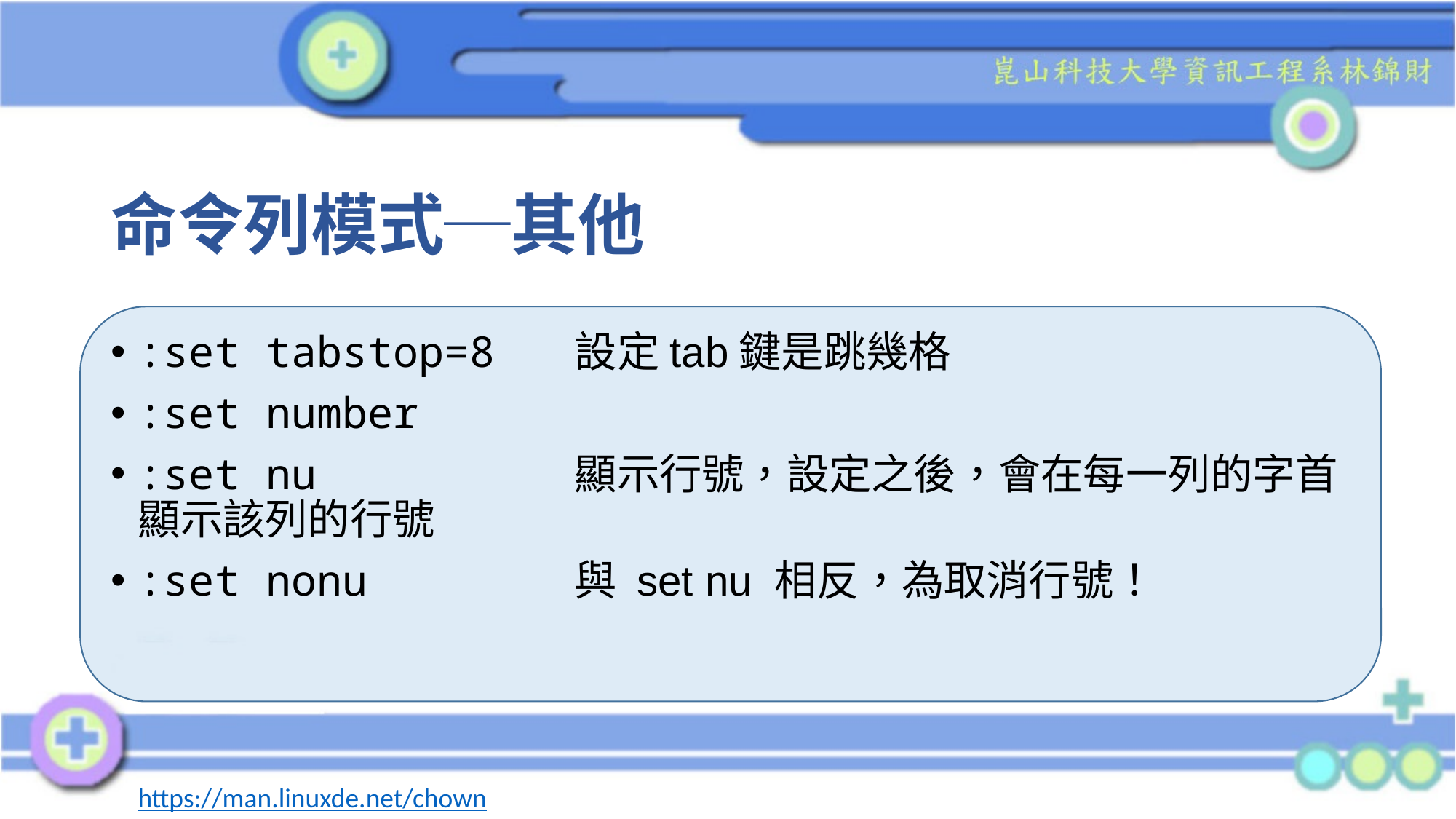

# 命令列模式─其他

:set tabstop=8	設定tab鍵是跳幾格
:set number
:set nu			顯示行號，設定之後，會在每一列的字首顯示該列的行號
:set nonu		與 set nu 相反，為取消行號！
https://man.linuxde.net/chown